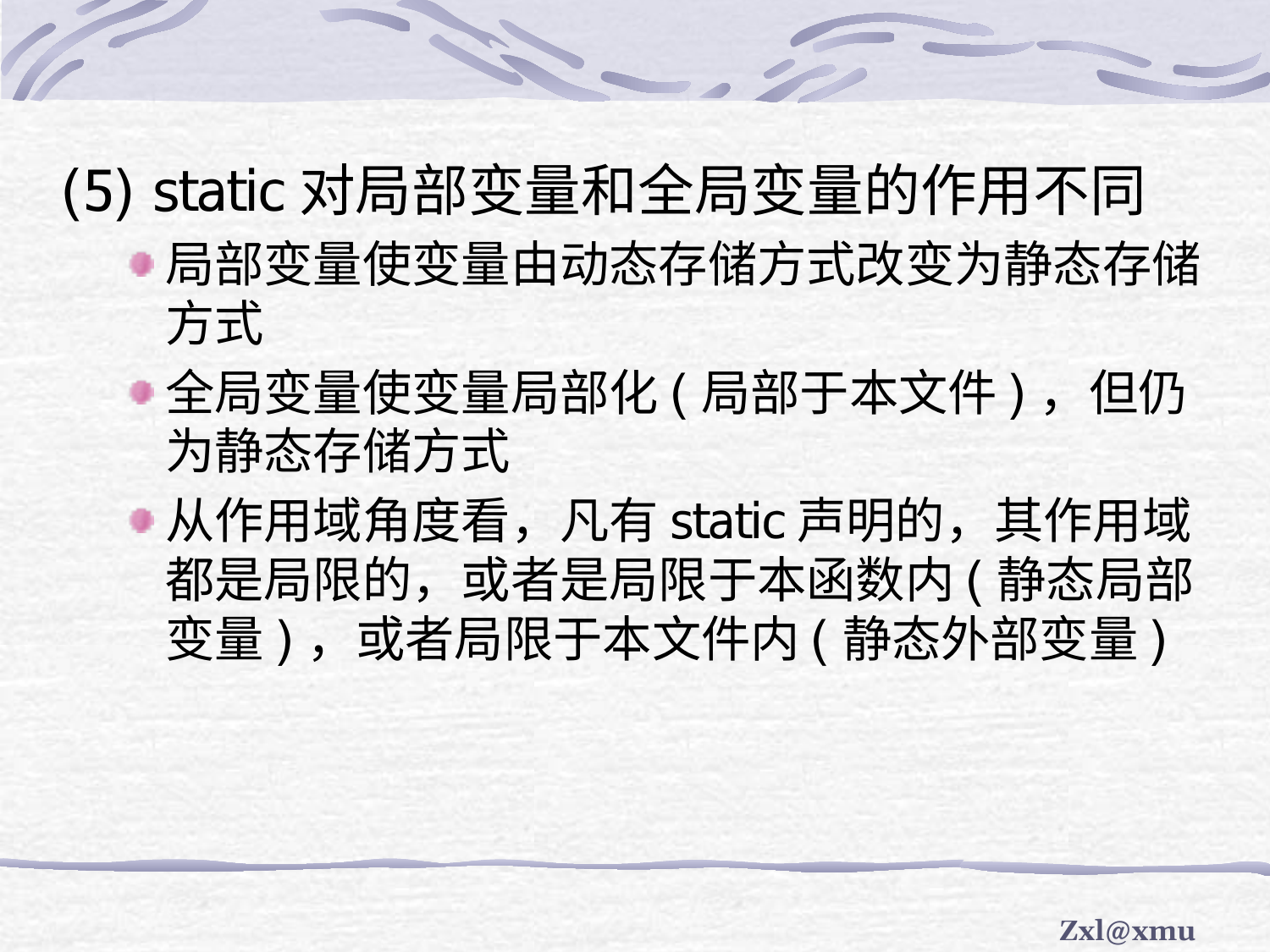

(5) static对局部变量和全局变量的作用不同
局部变量使变量由动态存储方式改变为静态存储方式
全局变量使变量局部化(局部于本文件)，但仍为静态存储方式
从作用域角度看，凡有static声明的，其作用域都是局限的，或者是局限于本函数内(静态局部变量)，或者局限于本文件内(静态外部变量)